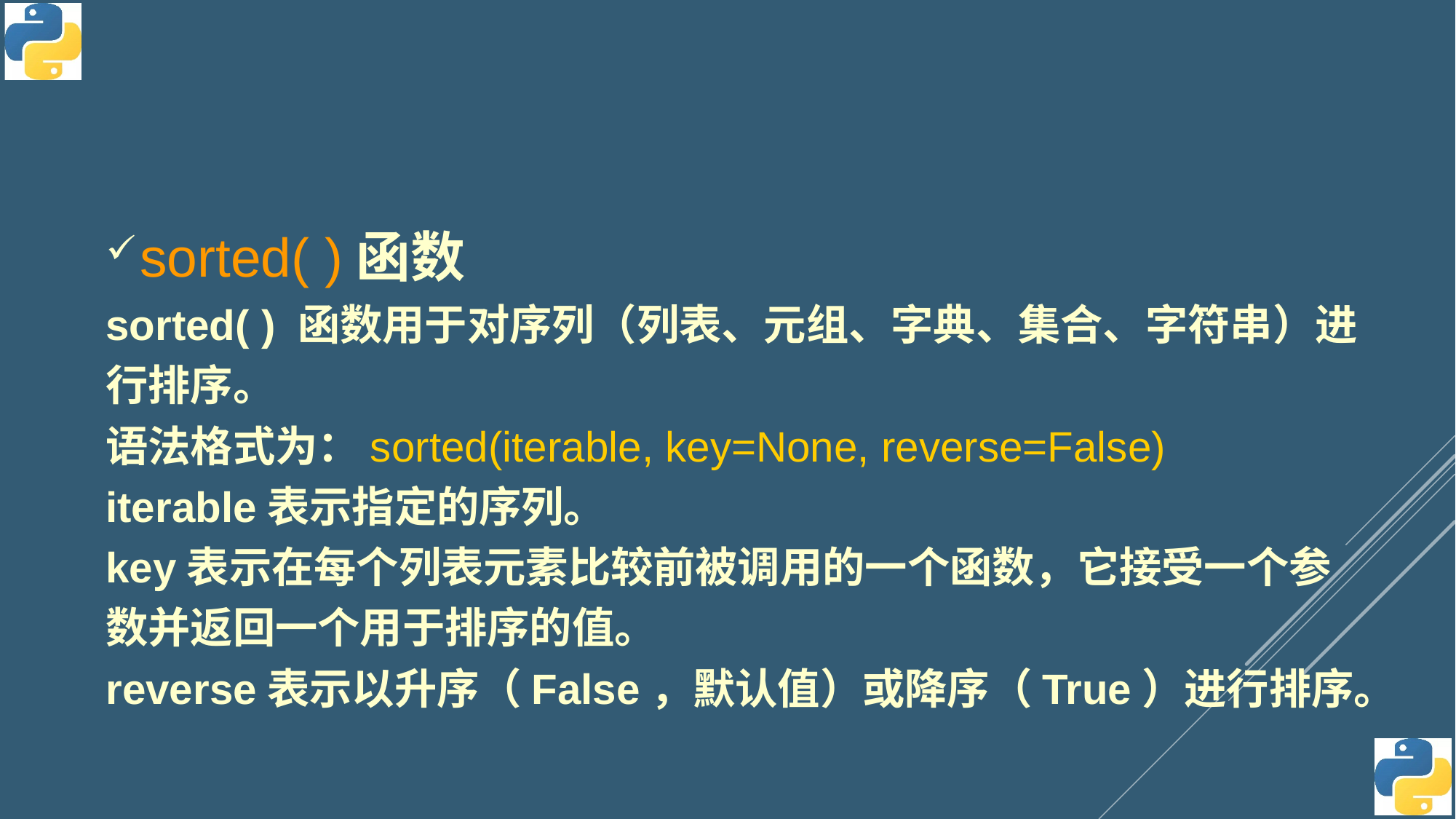

sorted( )函数
sorted( ) 函数用于对序列（列表、元组、字典、集合、字符串）进行排序。
语法格式为：sorted(iterable, key=None, reverse=False)
iterable表示指定的序列。
key表示在每个列表元素比较前被调用的一个函数，它接受一个参数并返回一个用于排序的值。
reverse表示以升序（False，默认值）或降序（True）进行排序。